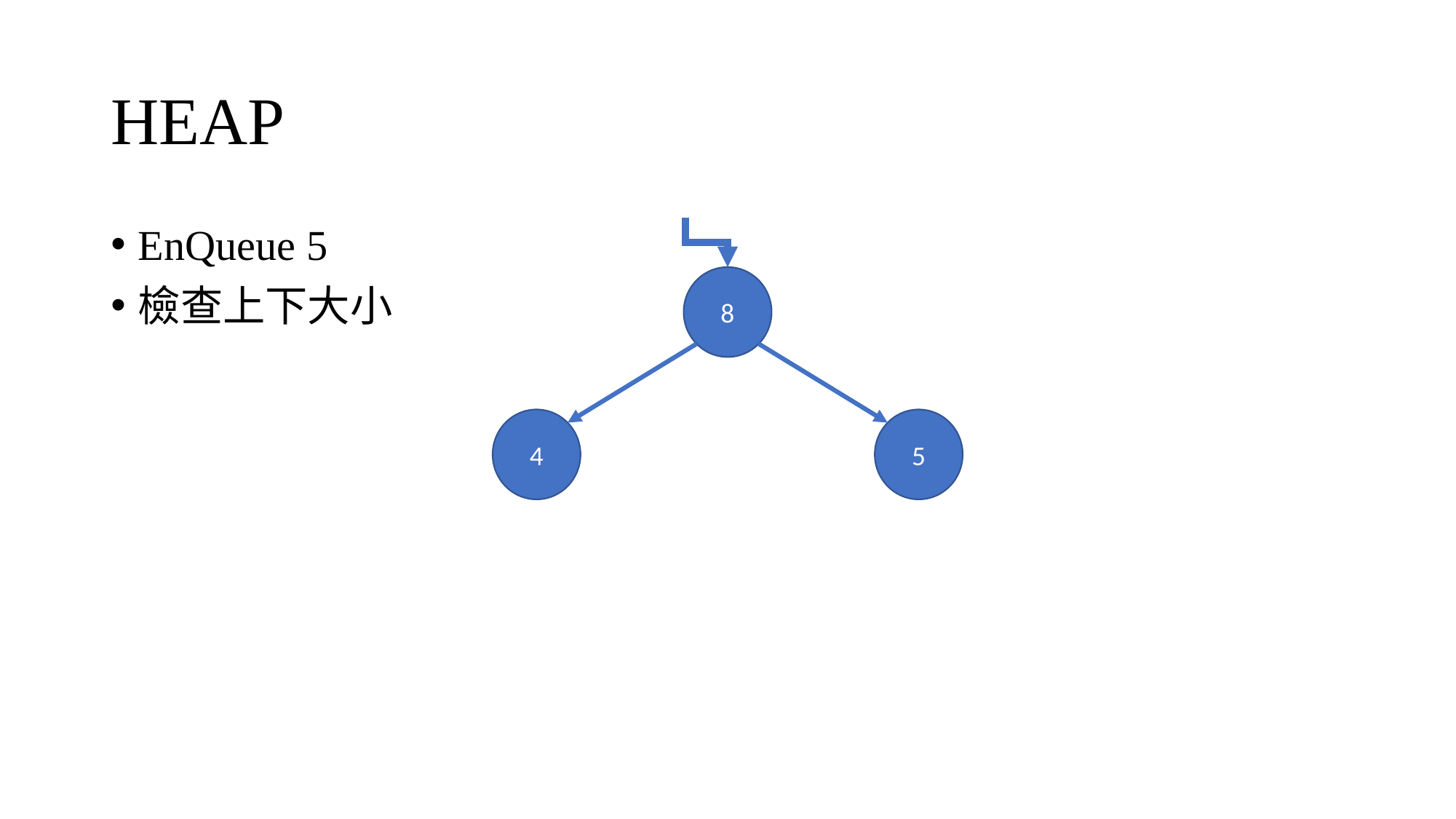

# HEAP
EnQueue 5
檢查上下大小
8
4
5